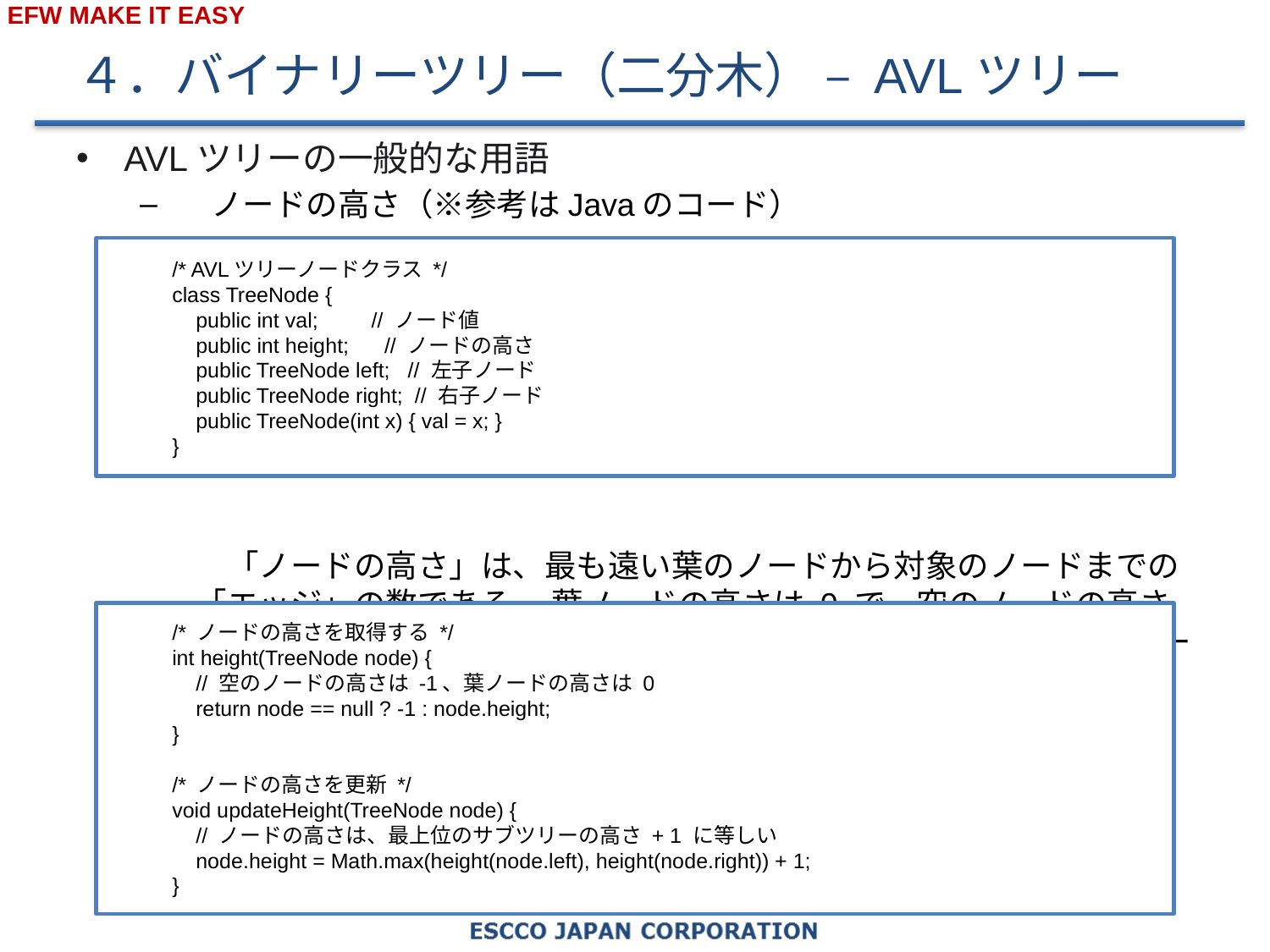

# ４．バイナリーツリー（二分木） – AVLツリー
AVLツリーの一般的な用語
　ノードの高さ（※参考はJavaのコード）

　「ノードの高さ」は、最も遠い葉のノードから対象のノードまでの「エッジ」の数である。 葉ノードの高さは 0 で、空のノードの高さは -1 であり、ノードの高さを取得および更新するための 2 つのツール関数をカプセル化する。
/* AVLツリーノードクラス */
class TreeNode {
    public int val;         // ノード値
    public int height;      // ノードの高さ
    public TreeNode left;   // 左子ノード
    public TreeNode right;  // 右子ノード
    public TreeNode(int x) { val = x; }
}
/* ノードの高さを取得する */
int height(TreeNode node) {
    // 空のノードの高さは -1、葉ノードの高さは 0
    return node == null ? -1 : node.height;
}

/* ノードの高さを更新 */
void updateHeight(TreeNode node) {
    // ノードの高さは、最上位のサブツリーの高さ + 1 に等しい
    node.height = Math.max(height(node.left), height(node.right)) + 1;
}